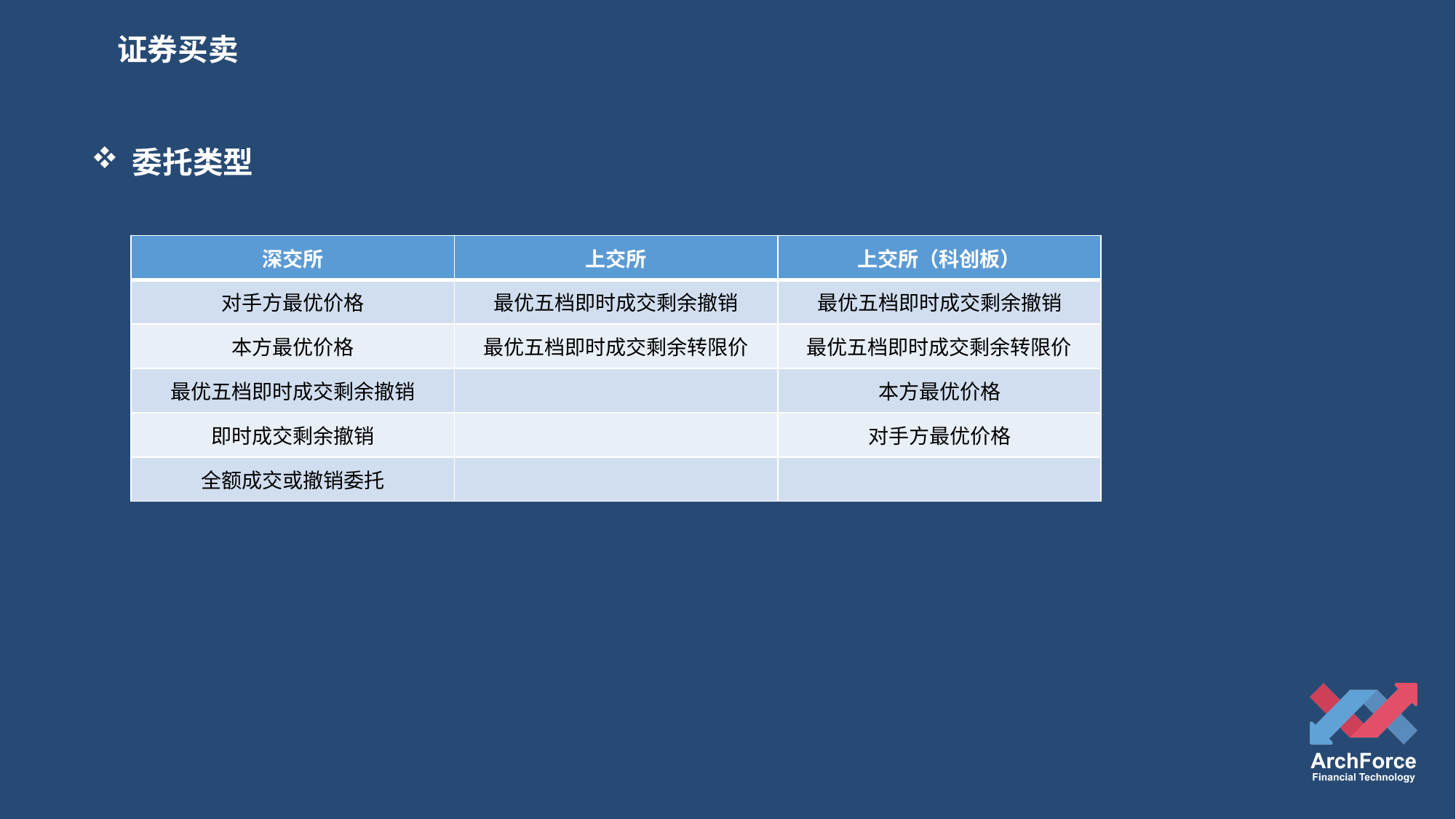

证券买卖
委托类型
| 深交所 | 上交所 | 上交所（科创板） |
| --- | --- | --- |
| 对手方最优价格 | 最优五档即时成交剩余撤销 | 最优五档即时成交剩余撤销 |
| 本方最优价格 | 最优五档即时成交剩余转限价 | 最优五档即时成交剩余转限价 |
| 最优五档即时成交剩余撤销 |  | 本方最优价格 |
| 即时成交剩余撤销 |  | 对手方最优价格 |
| 全额成交或撤销委托 |  |  |